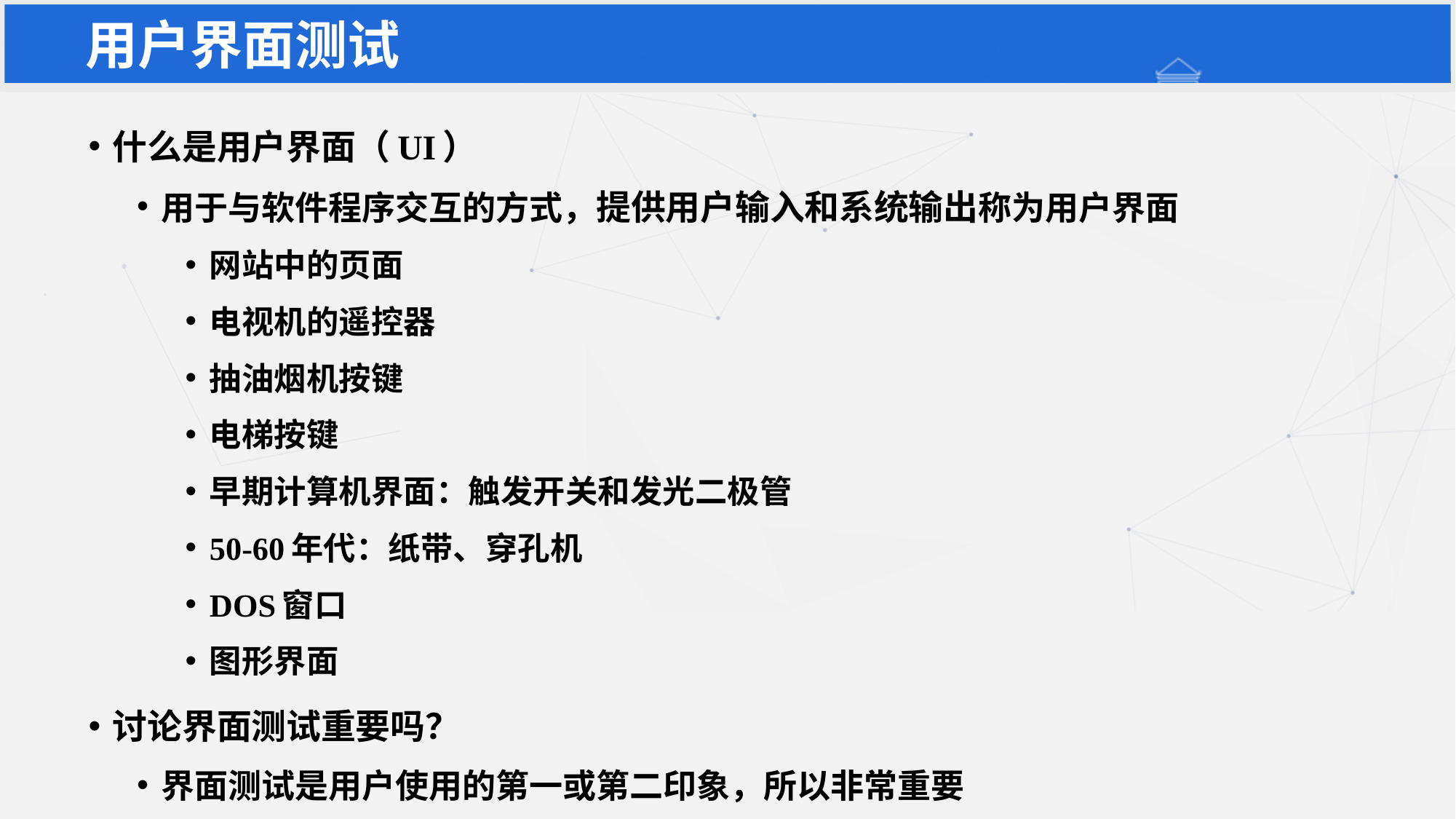

# 用户界面测试
什么是用户界面（UI）
用于与软件程序交互的方式，提供用户输入和系统输出称为用户界面
网站中的页面
电视机的遥控器
抽油烟机按键
电梯按键
早期计算机界面：触发开关和发光二极管
50-60年代：纸带、穿孔机
DOS窗口
图形界面
讨论界面测试重要吗？
界面测试是用户使用的第一或第二印象，所以非常重要